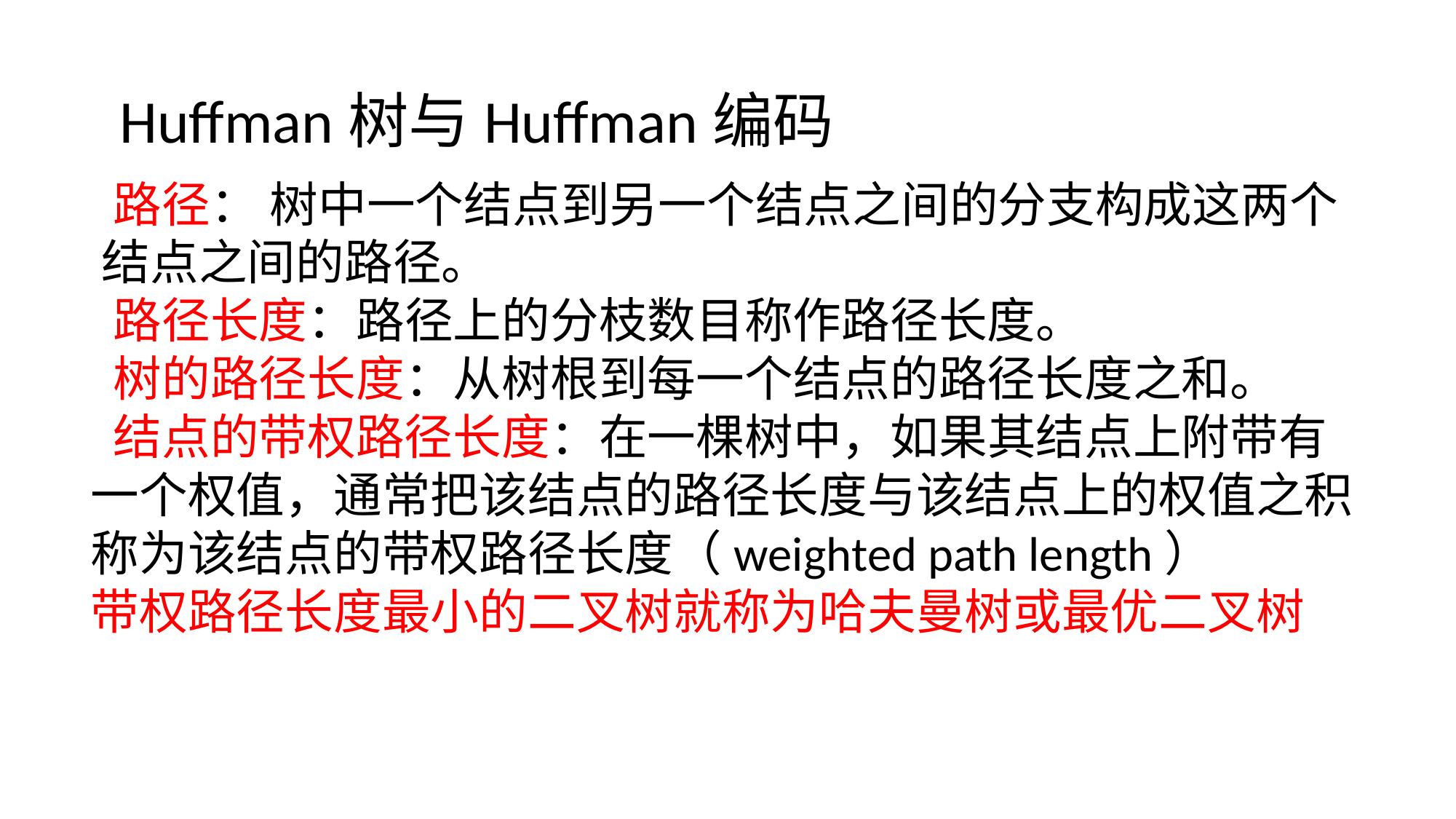

Huffman树与Huffman编码
 路径： 树中一个结点到另一个结点之间的分支构成这两个    结点之间的路径。
 路径长度：路径上的分枝数目称作路径长度。
 树的路径长度：从树根到每一个结点的路径长度之和。
 结点的带权路径长度：在一棵树中，如果其结点上附带有一个权值，通常把该结点的路径长度与该结点上的权值之积称为该结点的带权路径长度（weighted path length）
带权路径长度最小的二叉树就称为哈夫曼树或最优二叉树